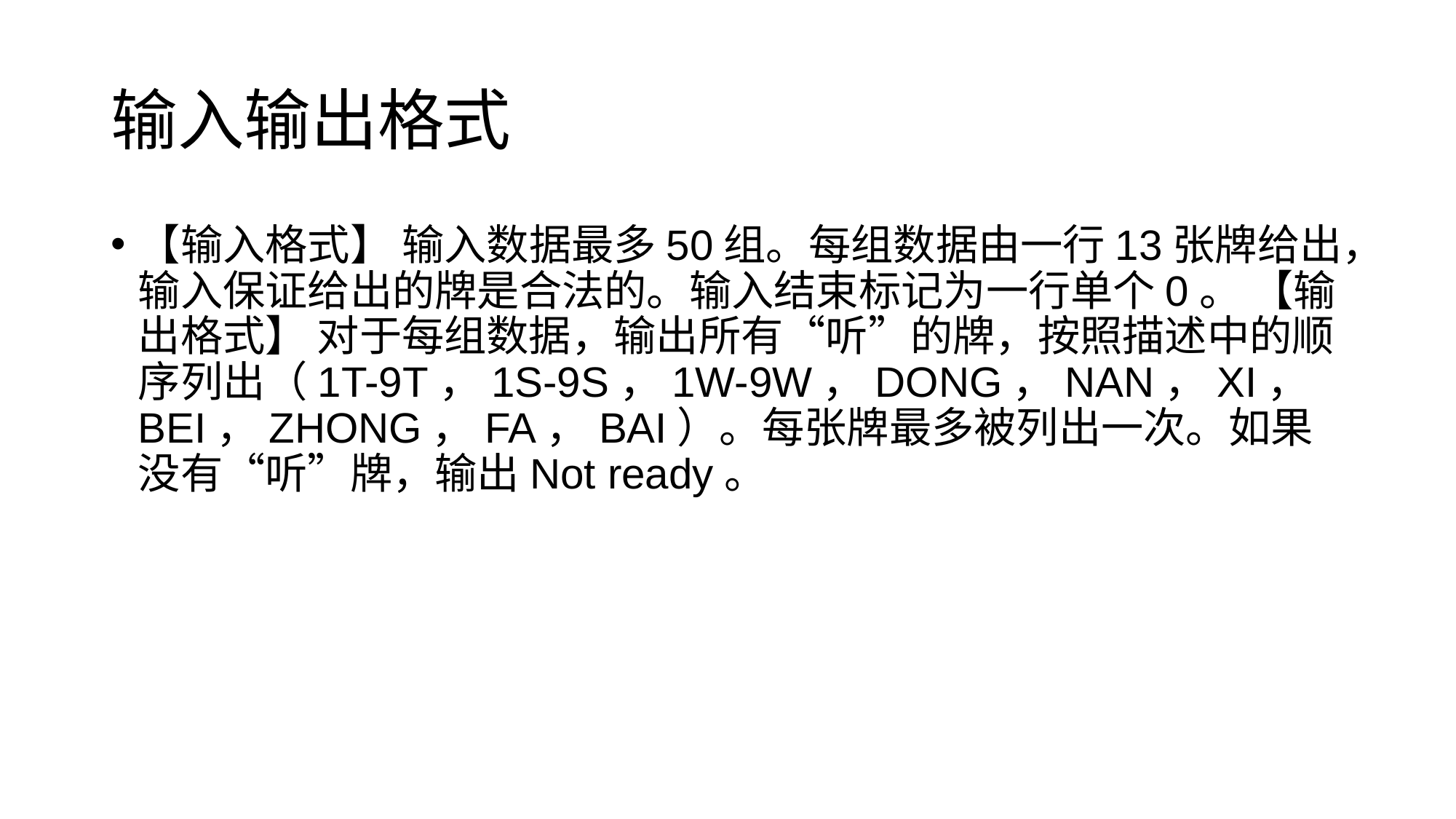

# 输入输出格式
【输入格式】 输入数据最多50组。每组数据由一行13张牌给出，输入保证给出的牌是合法的。输入结束标记为一行单个0。 【输出格式】 对于每组数据，输出所有“听”的牌，按照描述中的顺序列出（1T-9T，1S-9S，1W-9W，DONG，NAN，XI，BEI，ZHONG，FA，BAI）。每张牌最多被列出一次。如果没有“听”牌，输出Not ready。